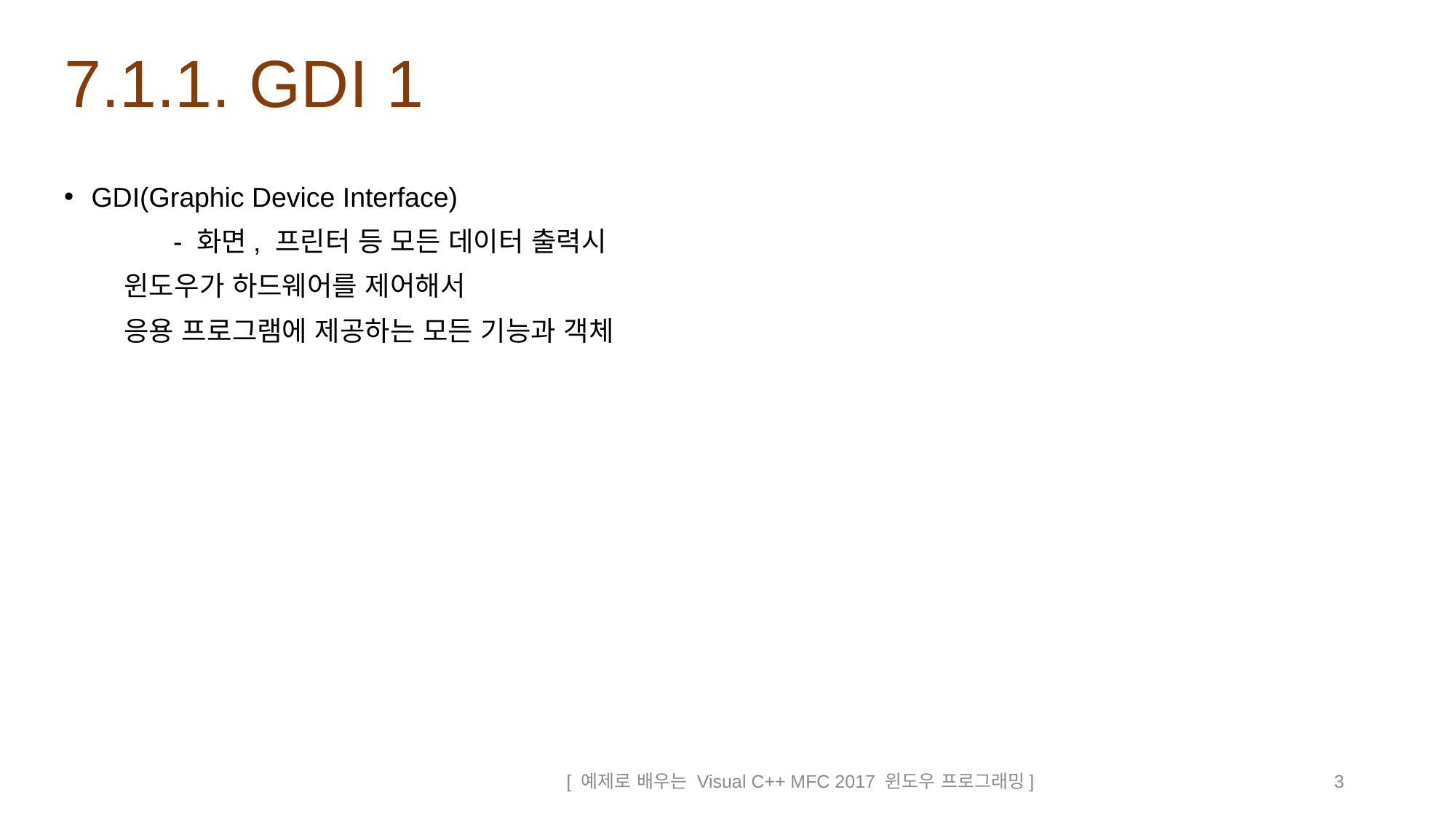

# 7.1.1. GDI 1

GDI(Graphic Device Interface)
	- 화면, 프린터 등 모든 데이터 출력시
       윈도우가 하드웨어를 제어해서
       응용 프로그램에 제공하는 모든 기능과 객체

[ 예제로 배우는 Visual C++ MFC 2017 윈도우 프로그래밍]
3